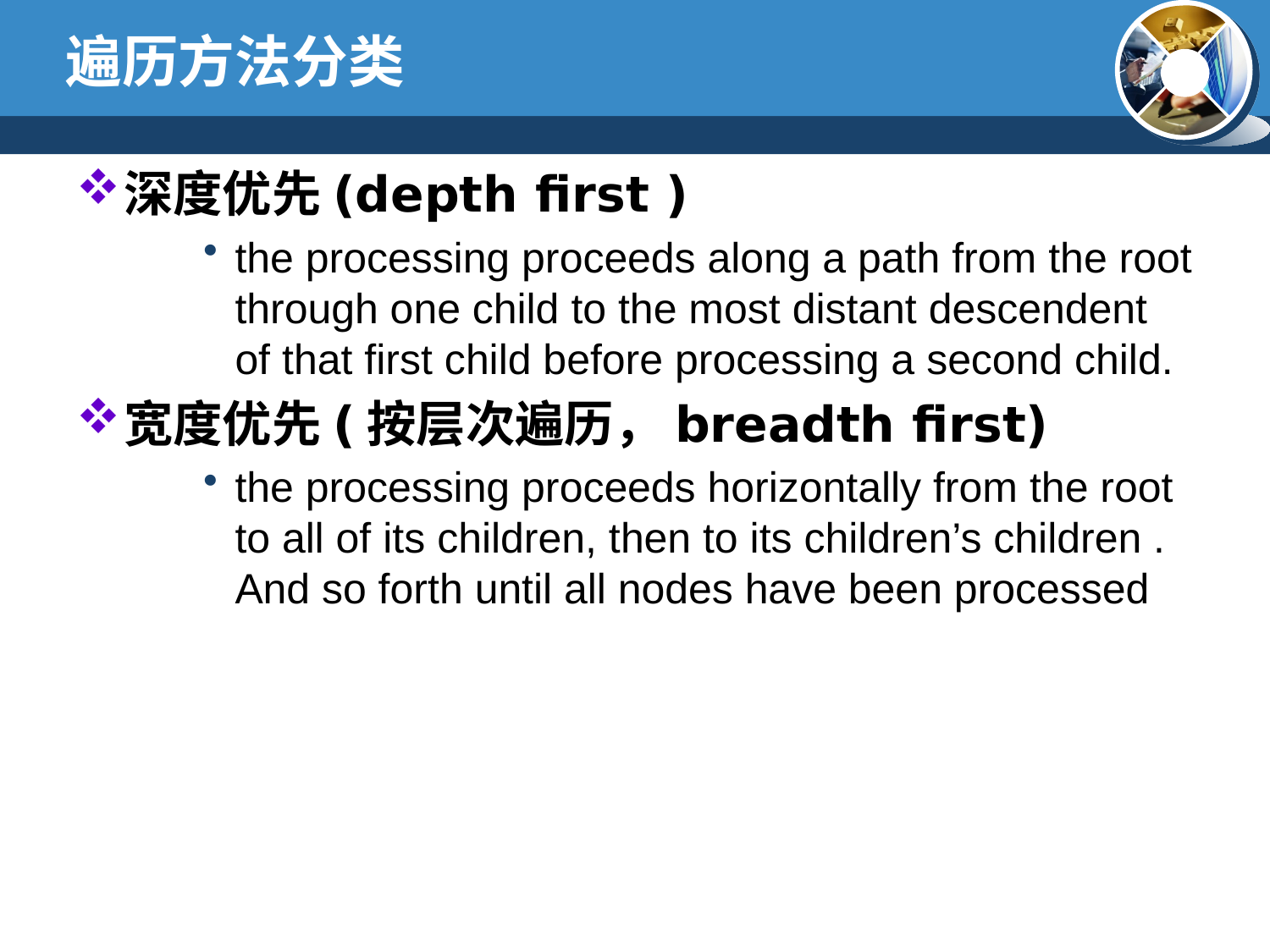

# 遍历方法分类
深度优先(depth first )
the processing proceeds along a path from the root through one child to the most distant descendent of that first child before processing a second child.
宽度优先(按层次遍历，breadth first)
the processing proceeds horizontally from the root to all of its children, then to its children’s children . And so forth until all nodes have been processed